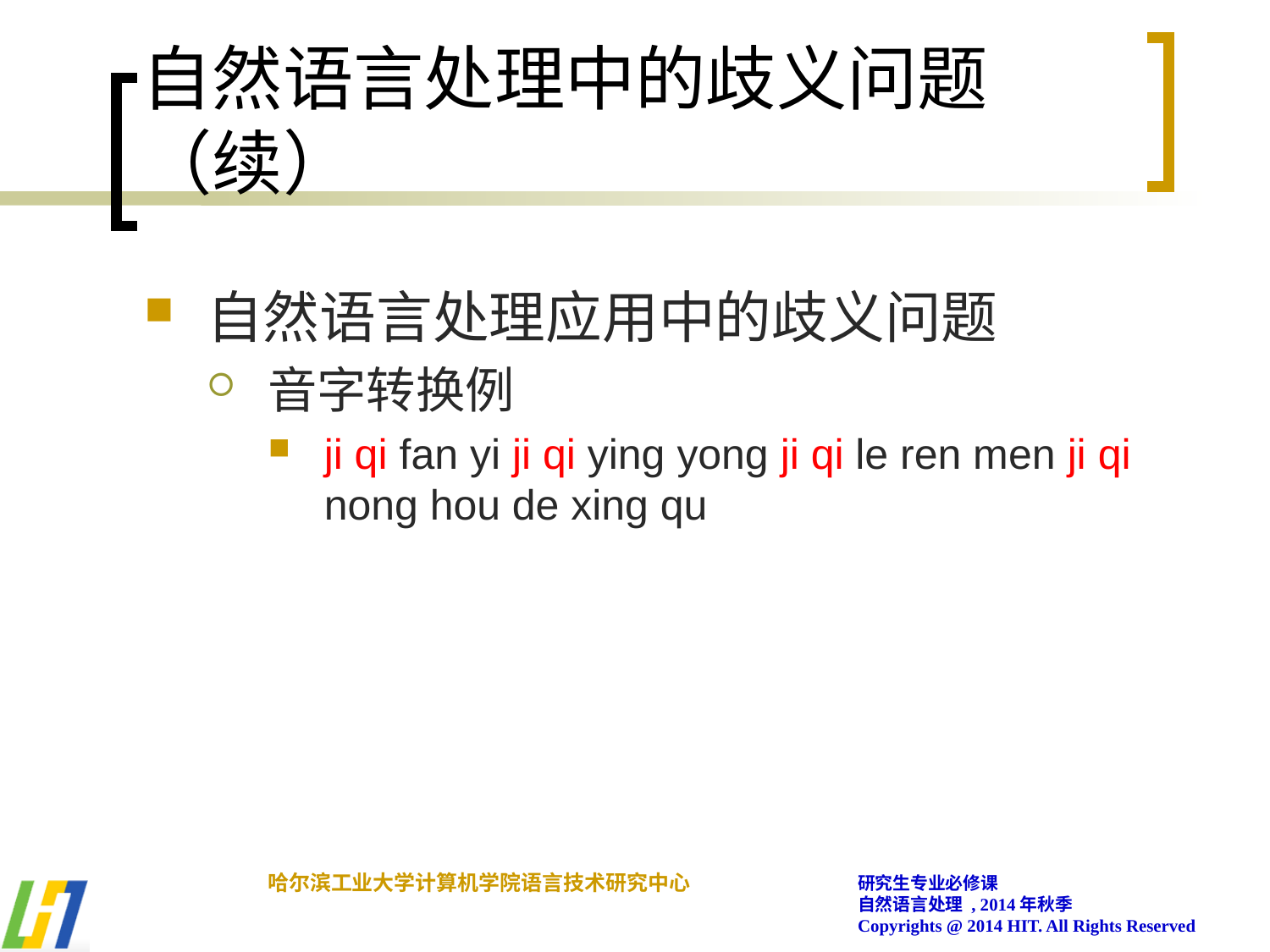

# 自然语言处理中的歧义问题（续）
自然语言处理应用中的歧义问题
音字转换例
ji qi fan yi ji qi ying yong ji qi le ren men ji qi nong hou de xing qu

哈尔滨工业大学计算机学院语言技术研究中心
研究生专业必修课
自然语言处理 , 2014年秋季
Copyrights @ 2014 HIT. All Rights Reserved